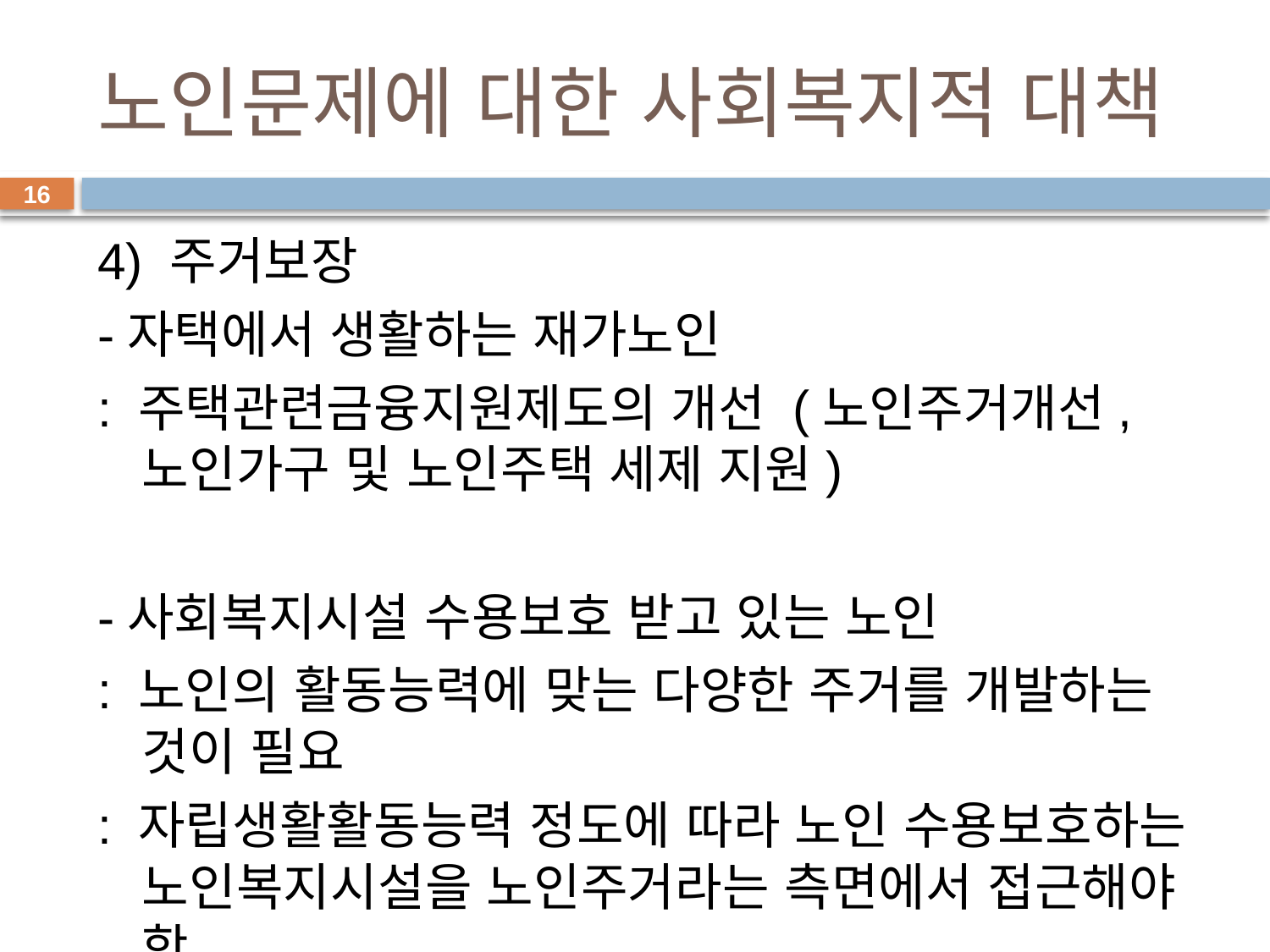

# 노인문제에 대한 사회복지적 대책
16
4) 주거보장
-자택에서 생활하는 재가노인
: 주택관련금융지원제도의 개선 (노인주거개선, 노인가구 및 노인주택 세제 지원)

-사회복지시설 수용보호 받고 있는 노인
: 노인의 활동능력에 맞는 다양한 주거를 개발하는 것이 필요
: 자립생활활동능력 정도에 따라 노인 수용보호하는 노인복지시설을 노인주거라는 측면에서 접근해야 함